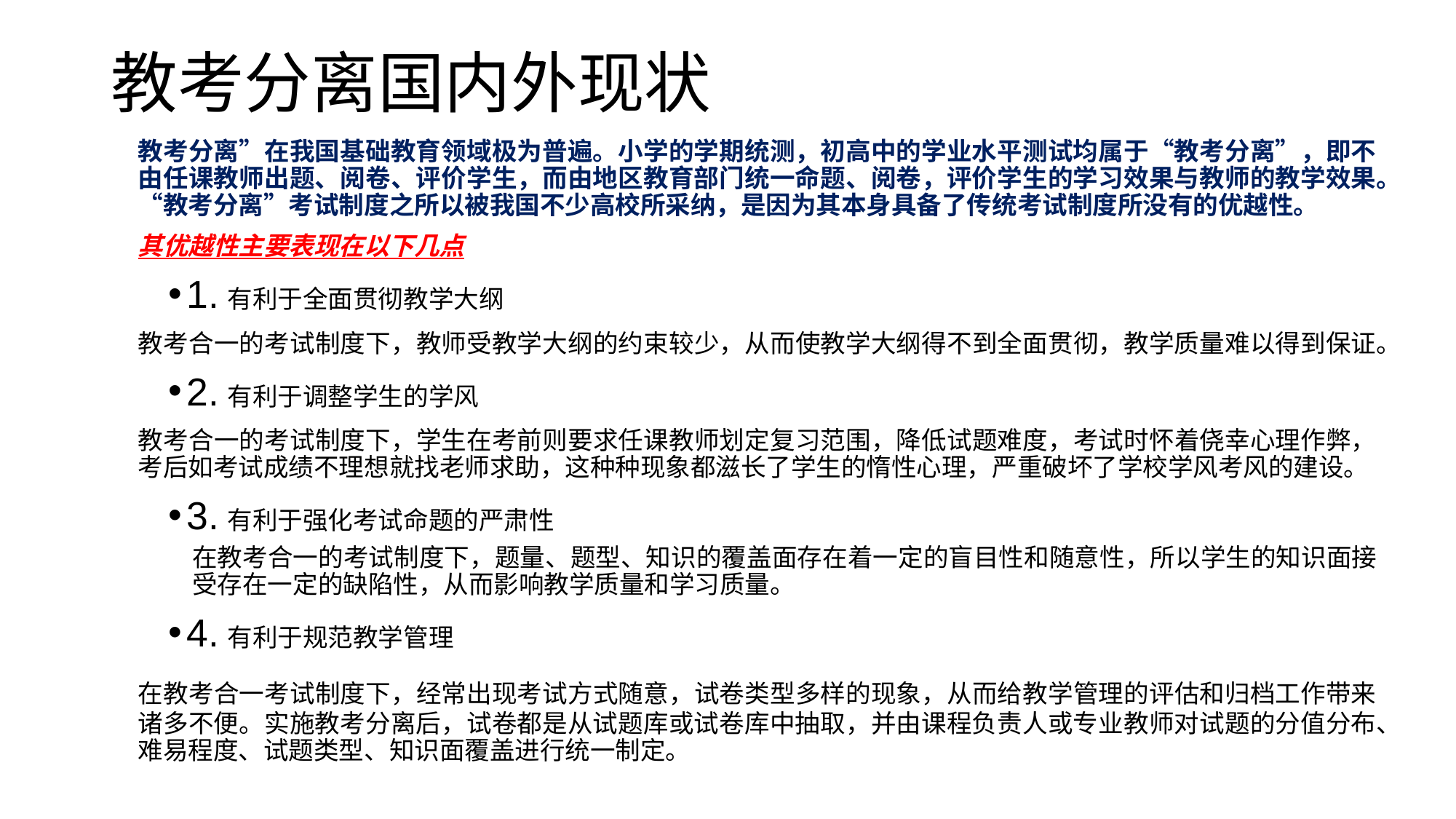

# 教考分离国内外现状
教考分离”在我国基础教育领域极为普遍。小学的学期统测，初高中的学业水平测试均属于“教考分离”，即不由任课教师出题、阅卷、评价学生，而由地区教育部门统一命题、阅卷，评价学生的学习效果与教师的教学效果。“教考分离”考试制度之所以被我国不少高校所采纳，是因为其本身具备了传统考试制度所没有的优越性。
其优越性主要表现在以下几点
1.有利于全面贯彻教学大纲
	教考合一的考试制度下，教师受教学大纲的约束较少，从而使教学大纲得不到全面贯彻，教学质量难以得到保证。
2.有利于调整学生的学风
	教考合一的考试制度下，学生在考前则要求任课教师划定复习范围，降低试题难度，考试时怀着侥幸心理作弊，考后如考试成绩不理想就找老师求助，这种种现象都滋长了学生的惰性心理，严重破坏了学校学风考风的建设。
3.有利于强化考试命题的严肃性
在教考合一的考试制度下，题量、题型、知识的覆盖面存在着一定的盲目性和随意性，所以学生的知识面接受存在一定的缺陷性，从而影响教学质量和学习质量。
4.有利于规范教学管理
	在教考合一考试制度下，经常出现考试方式随意，试卷类型多样的现象，从而给教学管理的评估和归档工作带来诸多不便。实施教考分离后，试卷都是从试题库或试卷库中抽取，并由课程负责人或专业教师对试题的分值分布、难易程度、试题类型、知识面覆盖进行统一制定。